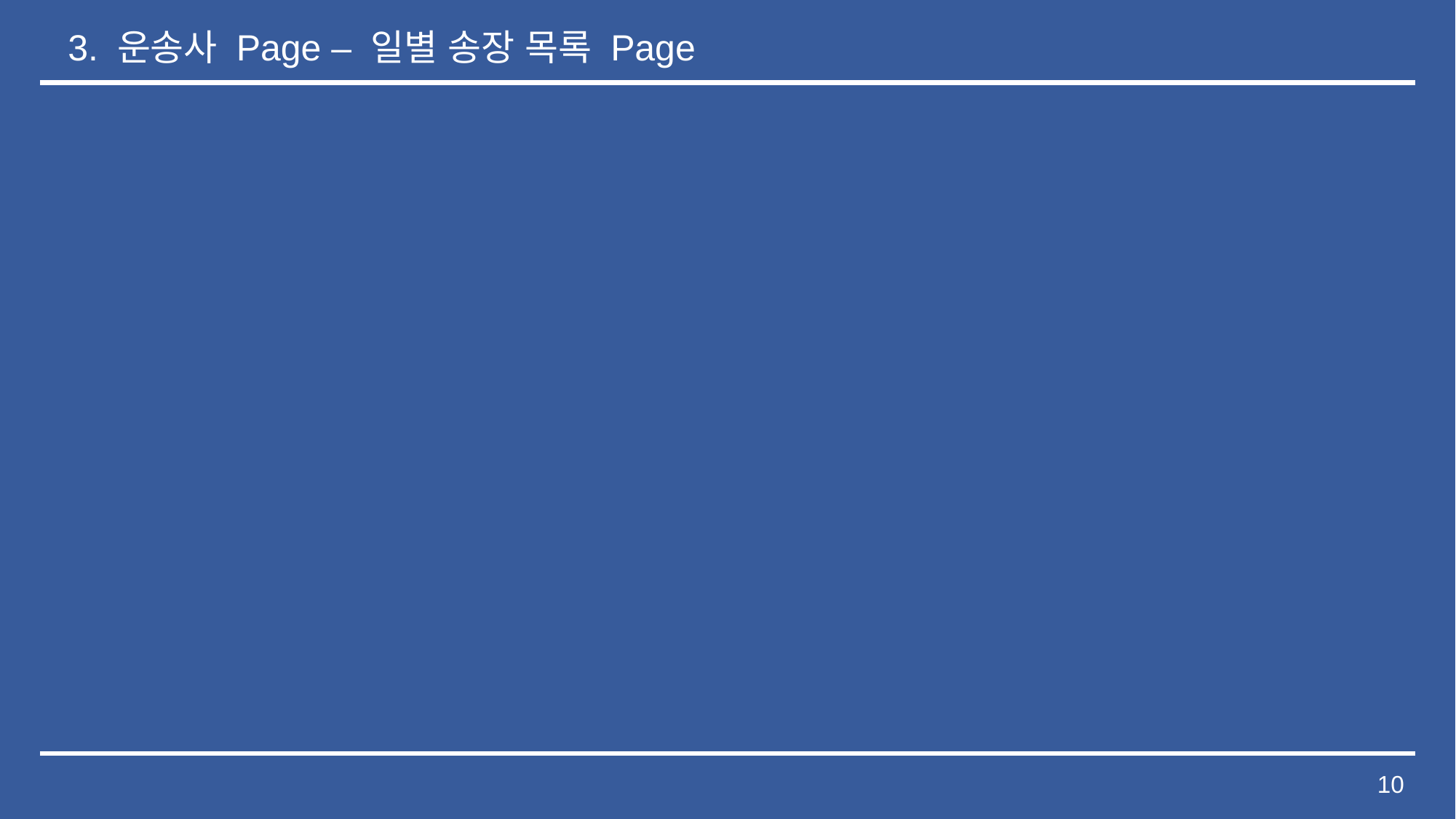

3. 운송사 Page – 일별 송장 목록 Page
10